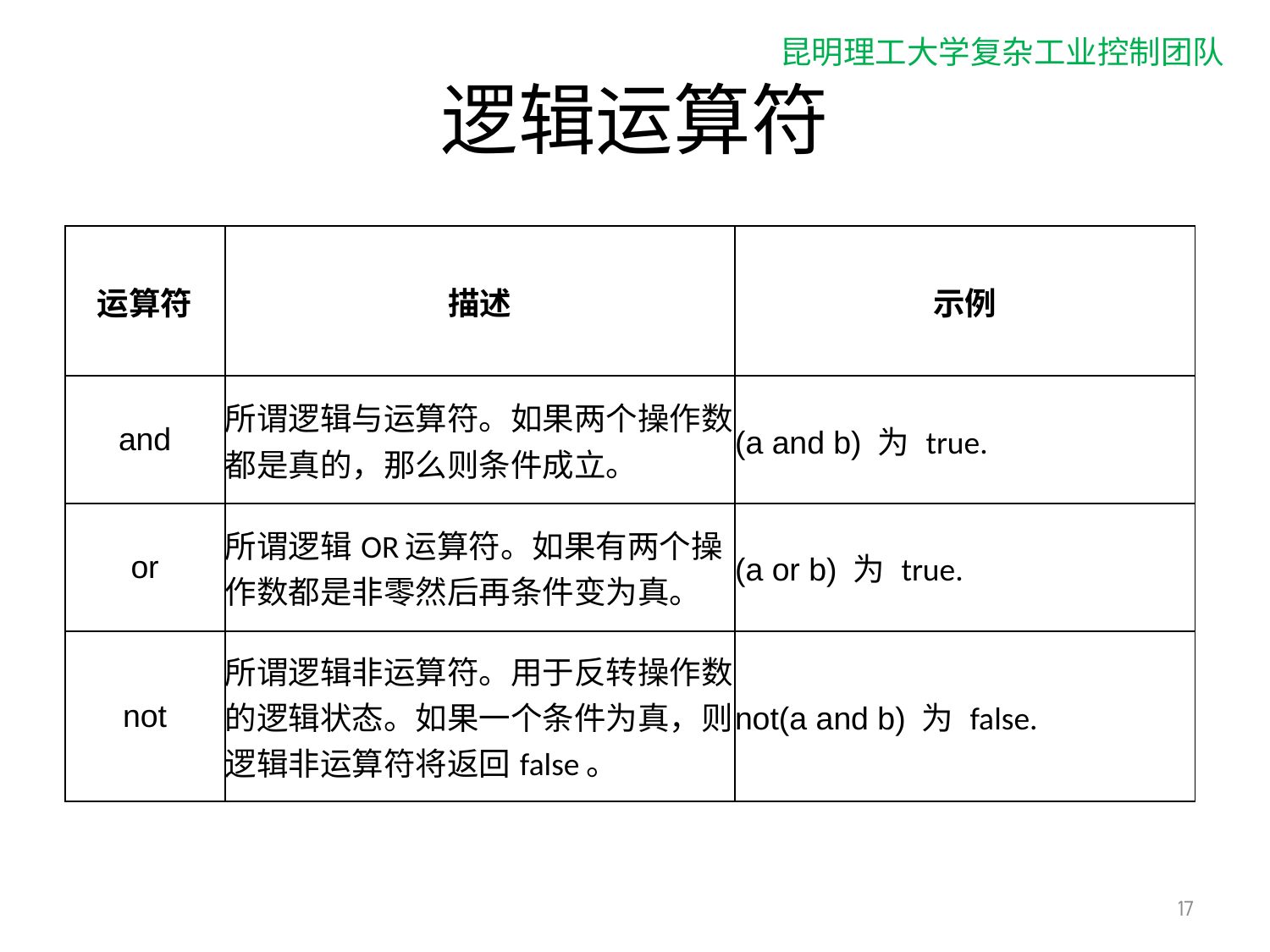

# 逻辑运算符
| 运算符 | 描述 | 示例 |
| --- | --- | --- |
| and | 所谓逻辑与运算符。如果两个操作数都是真的，那么则条件成立。 | (a and b) 为 true. |
| or | 所谓逻辑OR运算符。如果有两个操作数都是非零然后再条件变为真。 | (a or b) 为 true. |
| not | 所谓逻辑非运算符。用于反转操作数的逻辑状态。如果一个条件为真，则逻辑非运算符将返回false。 | not(a and b) 为 false. |
17